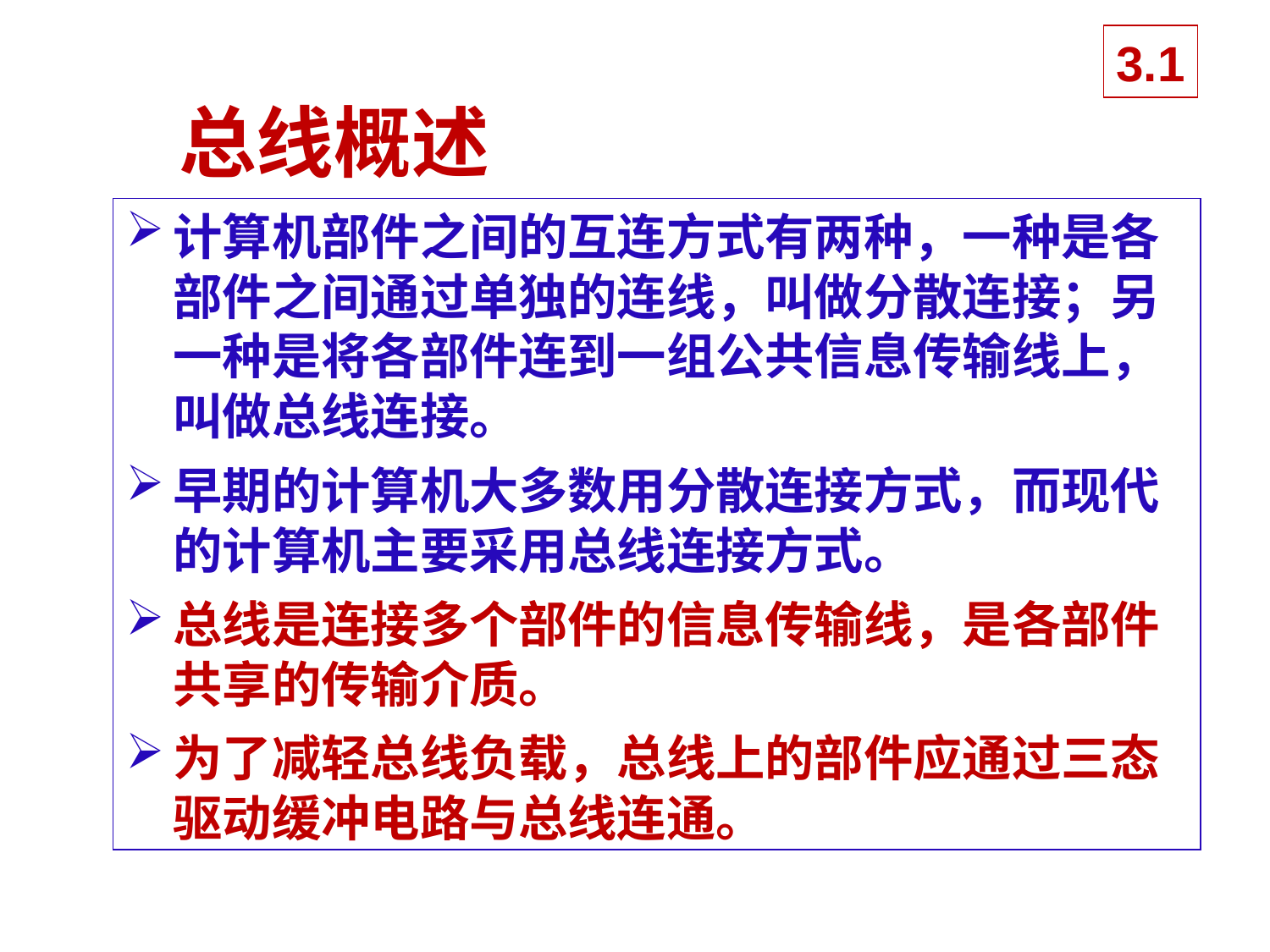

3.1
# 总线概述
计算机部件之间的互连方式有两种，一种是各部件之间通过单独的连线，叫做分散连接；另一种是将各部件连到一组公共信息传输线上，叫做总线连接。
早期的计算机大多数用分散连接方式，而现代的计算机主要采用总线连接方式。
总线是连接多个部件的信息传输线，是各部件共享的传输介质。
为了减轻总线负载，总线上的部件应通过三态驱动缓冲电路与总线连通。